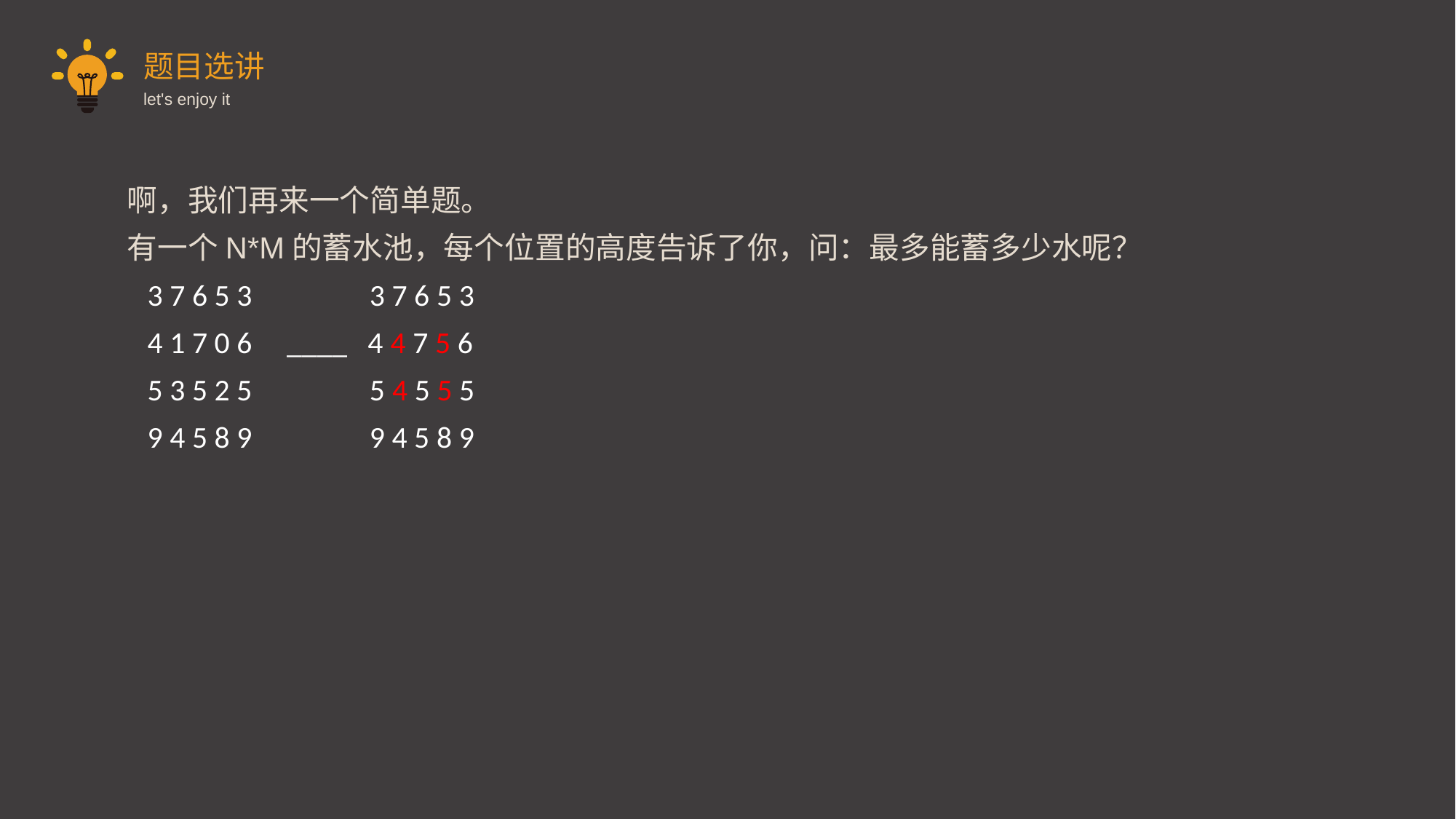

题目选讲
let's enjoy it
    啊，我们再来一个简单题。
    有一个N*M的蓄水池，每个位置的高度告诉了你，问：最多能蓄多少水呢？
3 7 6 5 3                 3 7 6 5 3
4 1 7 0 6     ____   4 4 7 5 6
5 3 5 2 5                 5 4 5 5 5
9 4 5 8 9                 9 4 5 8 9